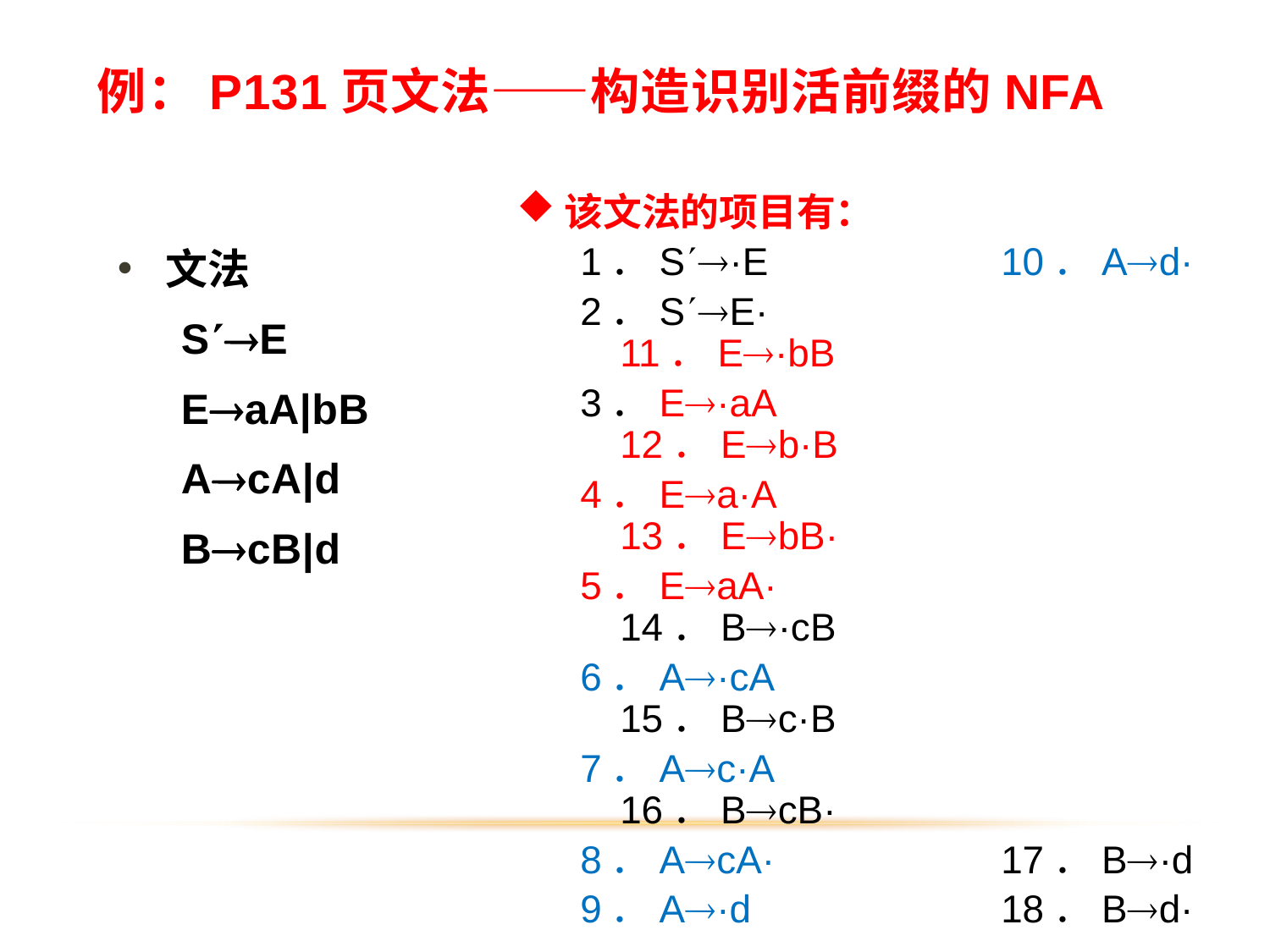

# 例：P131页文法——构造识别活前缀的NFA
该文法的项目有：
1．S′→·E		10．A→d·
2．S′→E·		11．E→·bB
3．E→·aA		12．E→b·B
4．E→a·A		13．E→bB·
5．E→aA·		14．B→·cB
6．A→·cA		15．B→c·B
7．A→c·A		16．B→cB·
8．A→cA·		17．B→·d
9．A→·d		18．B→d·
文法
S′→E
E→aA|bB
A→cA|d
B→cB|d